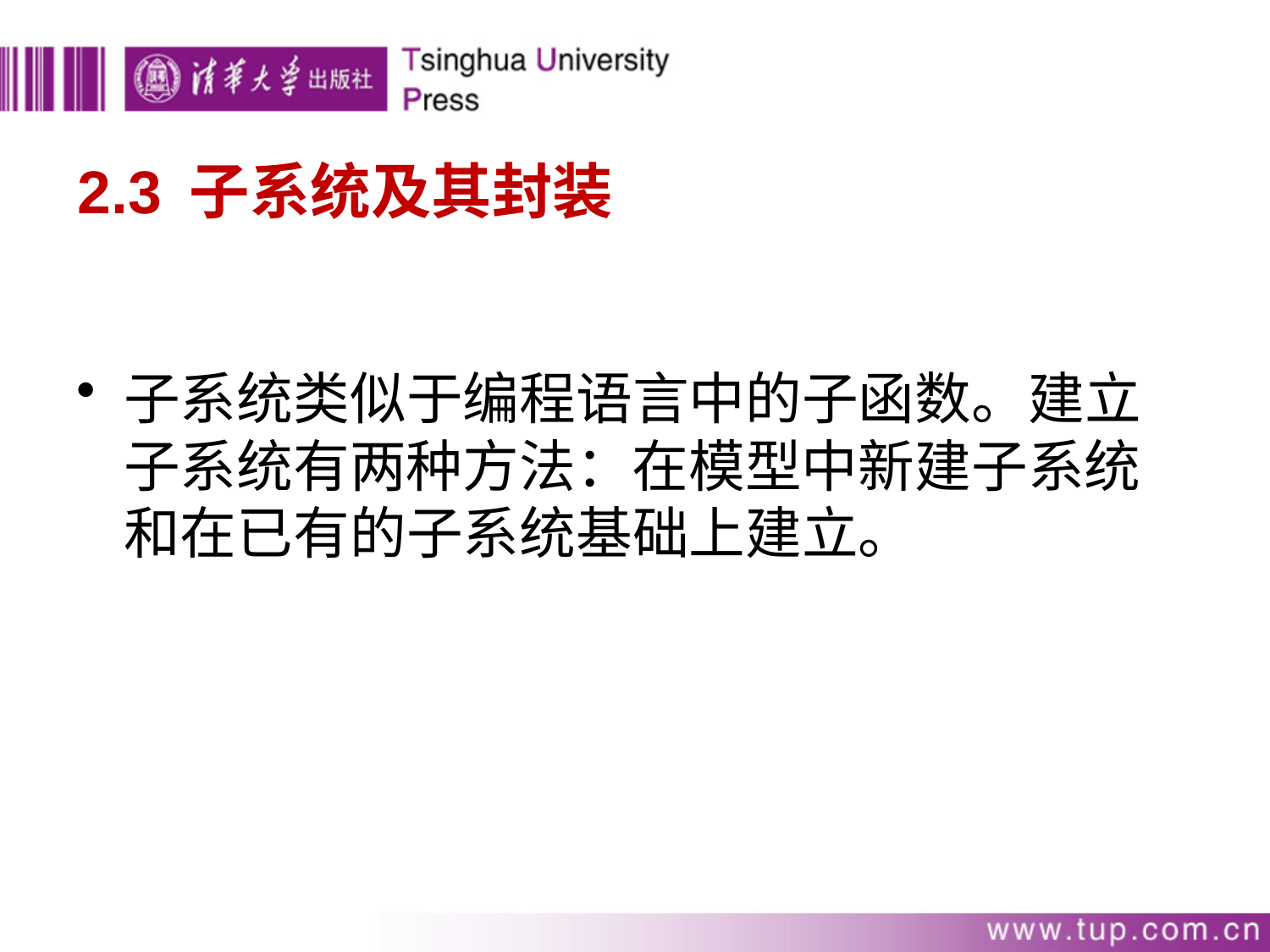

# 2.3 子系统及其封装
子系统类似于编程语言中的子函数。建立子系统有两种方法：在模型中新建子系统和在已有的子系统基础上建立。